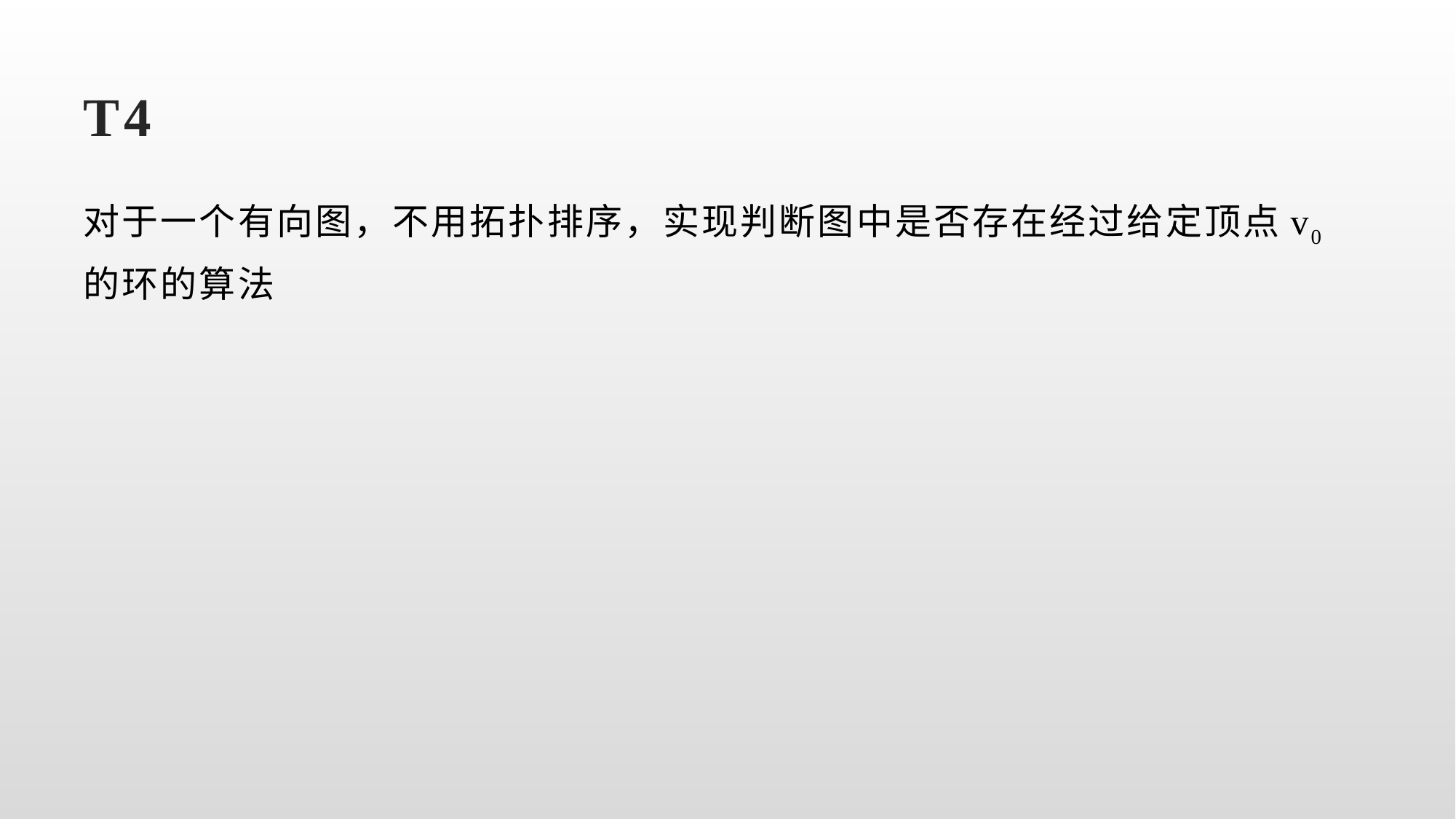

# T4
对于一个有向图，不用拓扑排序，实现判断图中是否存在经过给定顶点v0的环的算法